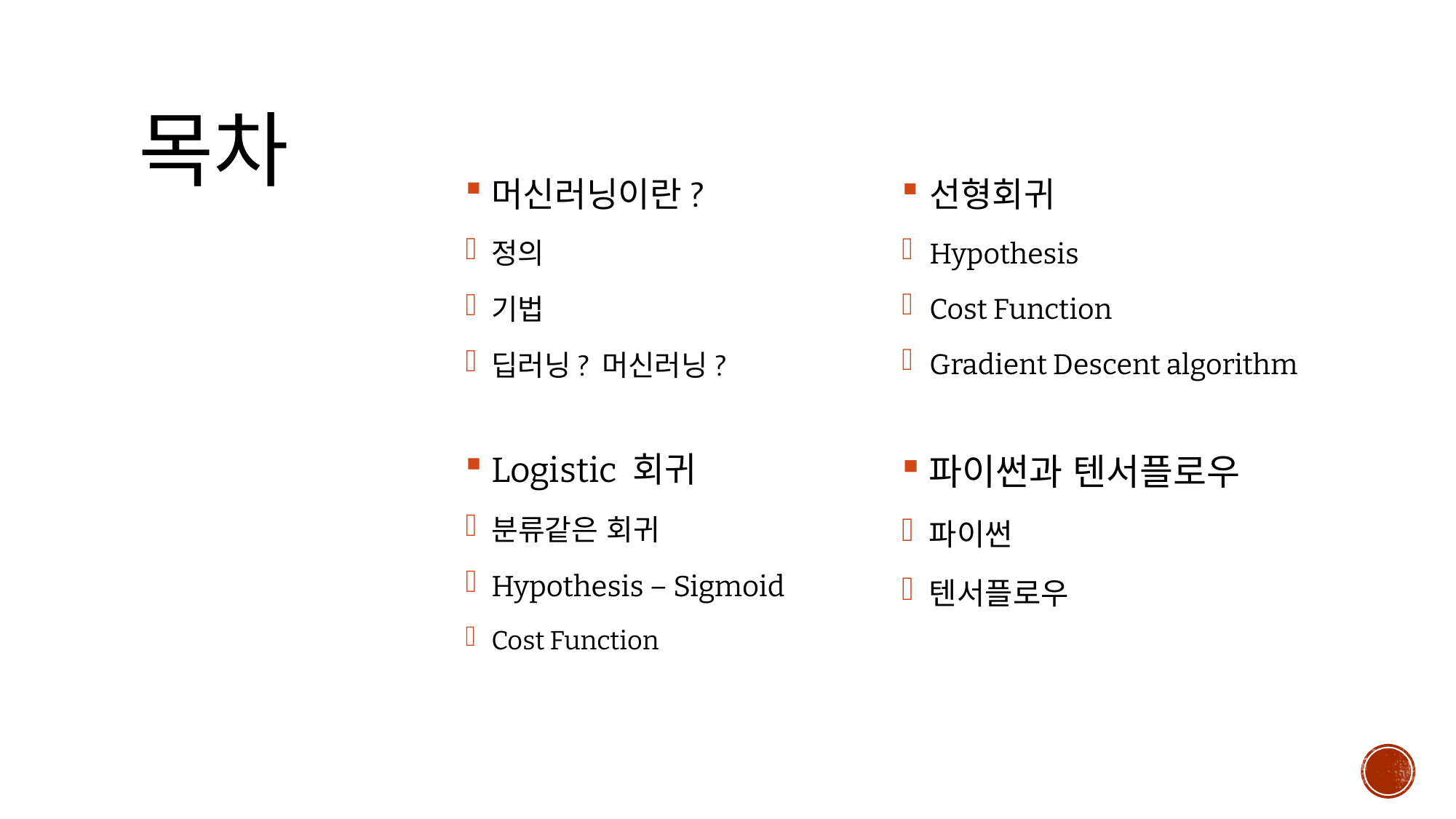

# 목차

머신러닝이란?
정의
기법
딥러닝? 머신러닝?

선형회귀
Hypothesis
Cost Function
Gradient Descent algorithm

Logistic 회귀
분류같은 회귀
Hypothesis – Sigmoid
Cost Function

파이썬과 텐서플로우
파이썬
텐서플로우